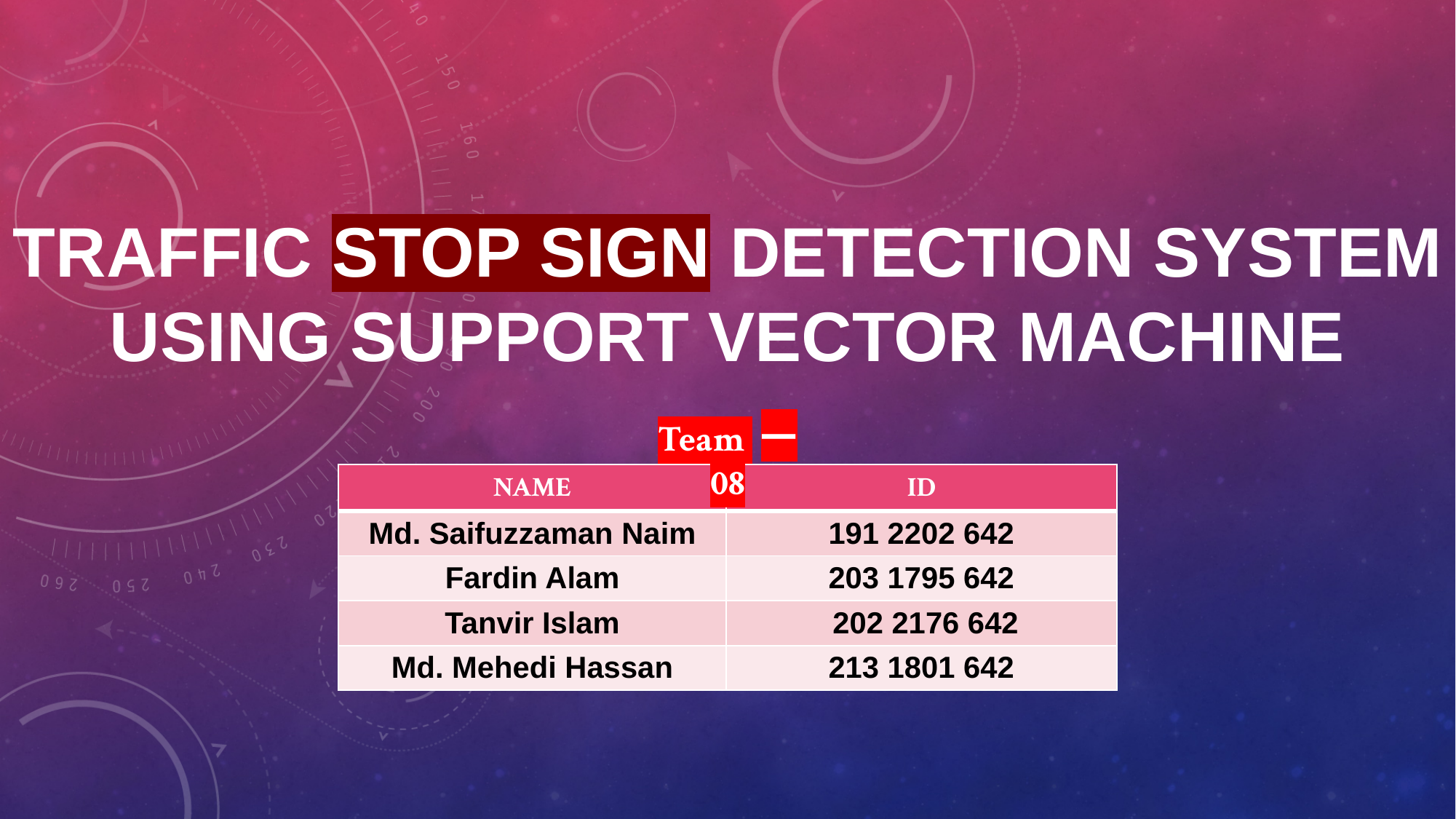

# Traffic Stop Sign Detection System Using Support Vector Machine
Team 一 08
| NAME | ID |
| --- | --- |
| Md. Saifuzzaman Naim | 191 2202 642 |
| Fardin Alam | 203 1795 642 |
| Tanvir Islam | 202 2176 642 |
| Md. Mehedi Hassan | 213 1801 642 |